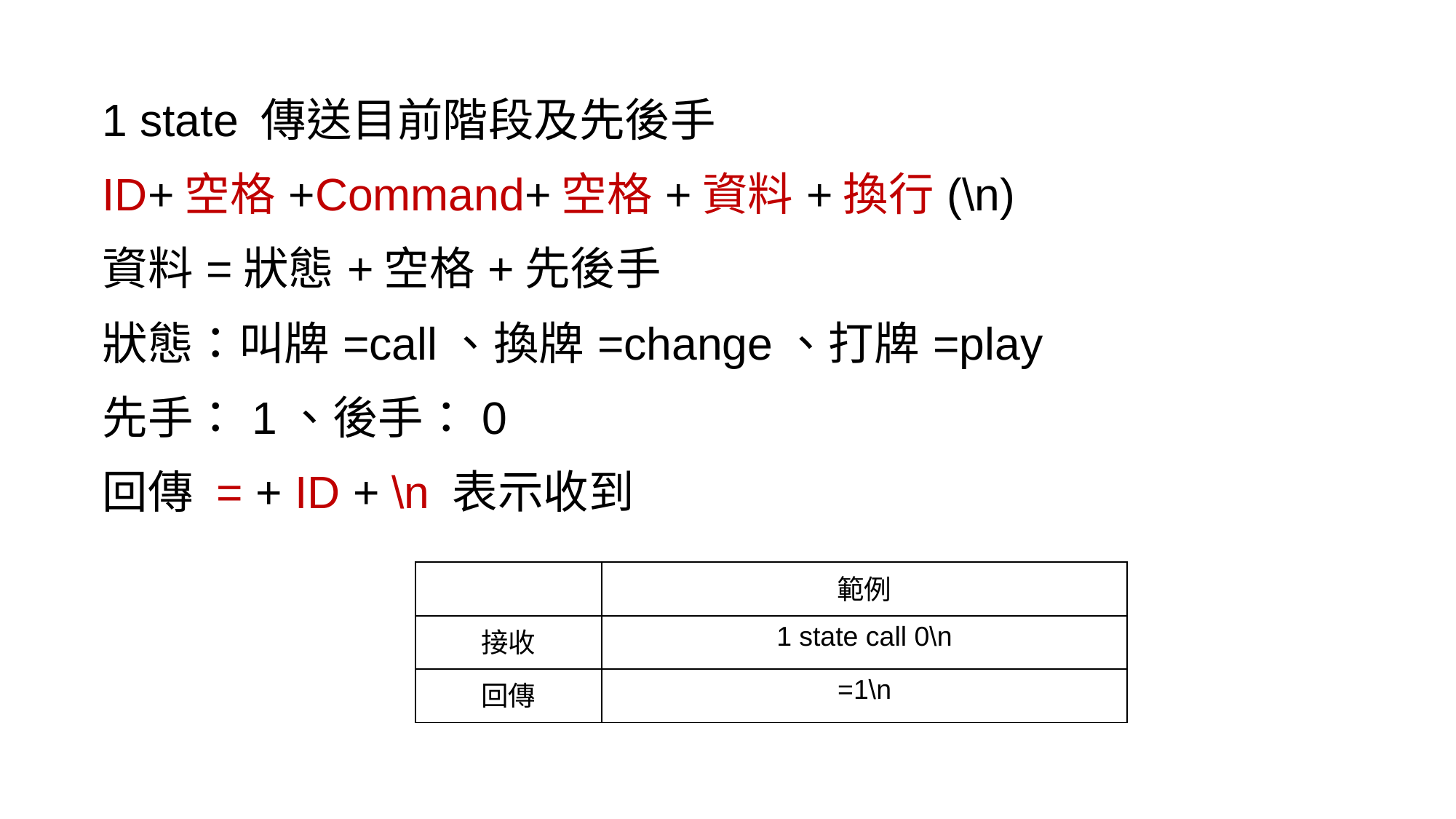

1 state 傳送目前階段及先後手
ID+空格+Command+空格+資料+換行(\n)
資料=狀態+空格+先後手
狀態：叫牌=call、換牌=change、打牌=play
先手：1、後手：0
回傳 = + ID + \n 表示收到
|  | 範例 |
| --- | --- |
| 接收 | 1 state call 0\n |
| 回傳 | =1\n |